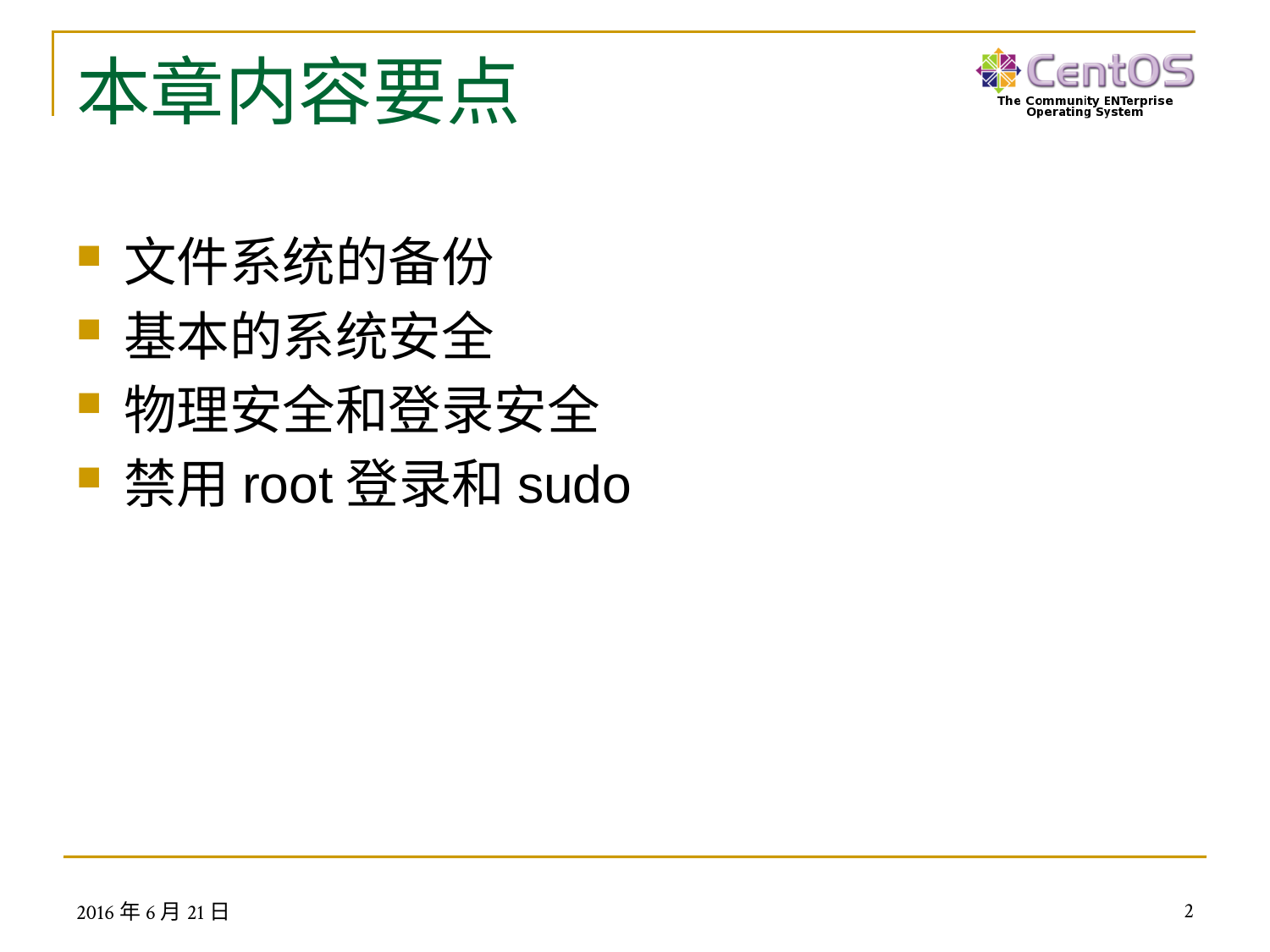

# 本章内容要点
文件系统的备份
基本的系统安全
物理安全和登录安全
禁用root登录和sudo
2016年6月21日
2